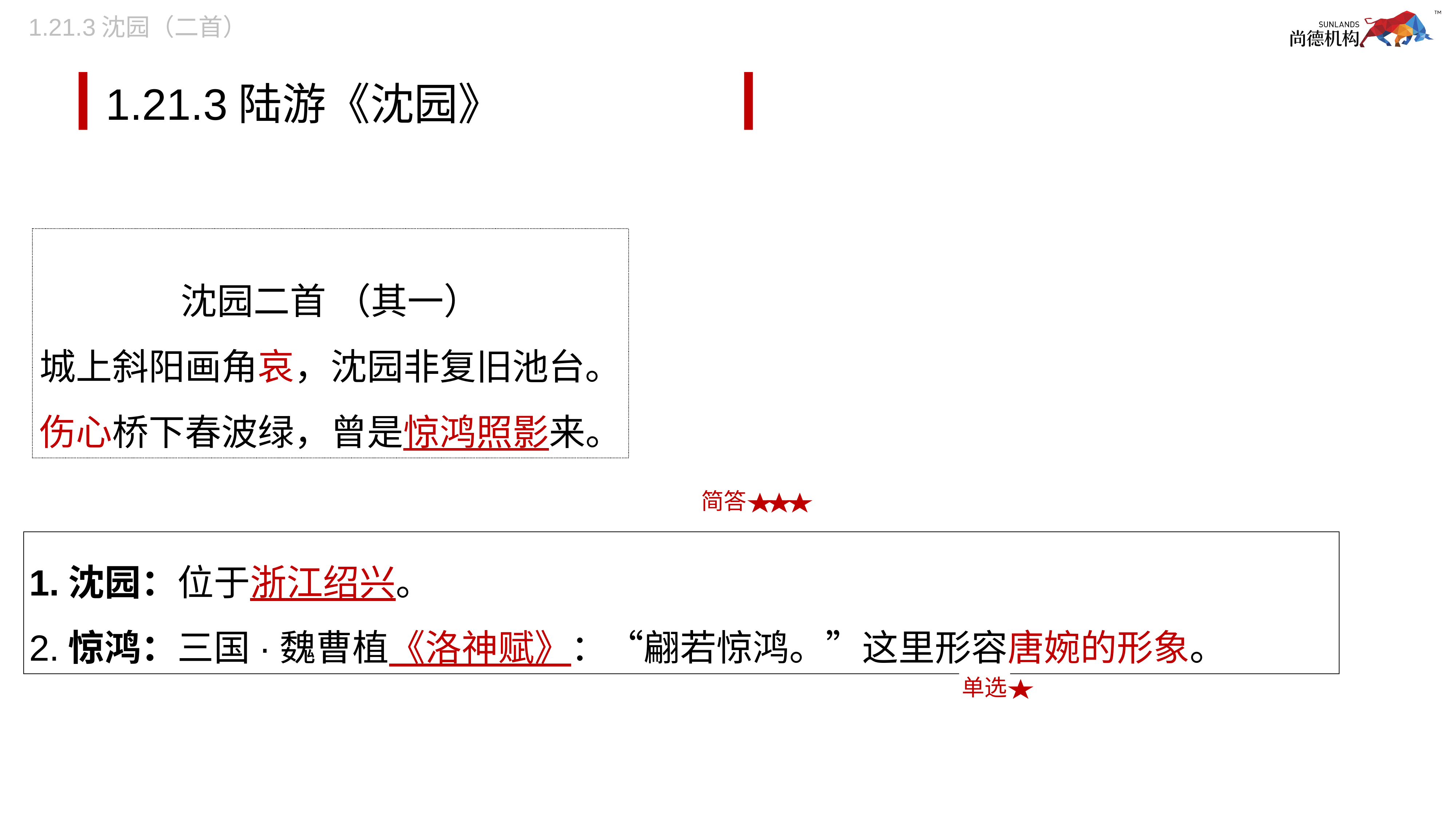

1.21.3沈园（二首）
# 1.21.3陆游《沈园》
沈园二首 （其一）
城上斜阳画角哀，沈园非复旧池台。
伤心桥下春波绿，曾是惊鸿照影来。
简答

1.沈园：位于浙江绍兴。
2.惊鸿：三国·魏曹植《洛神赋》：“翩若惊鸿。”这里形容唐婉的形象。
单选